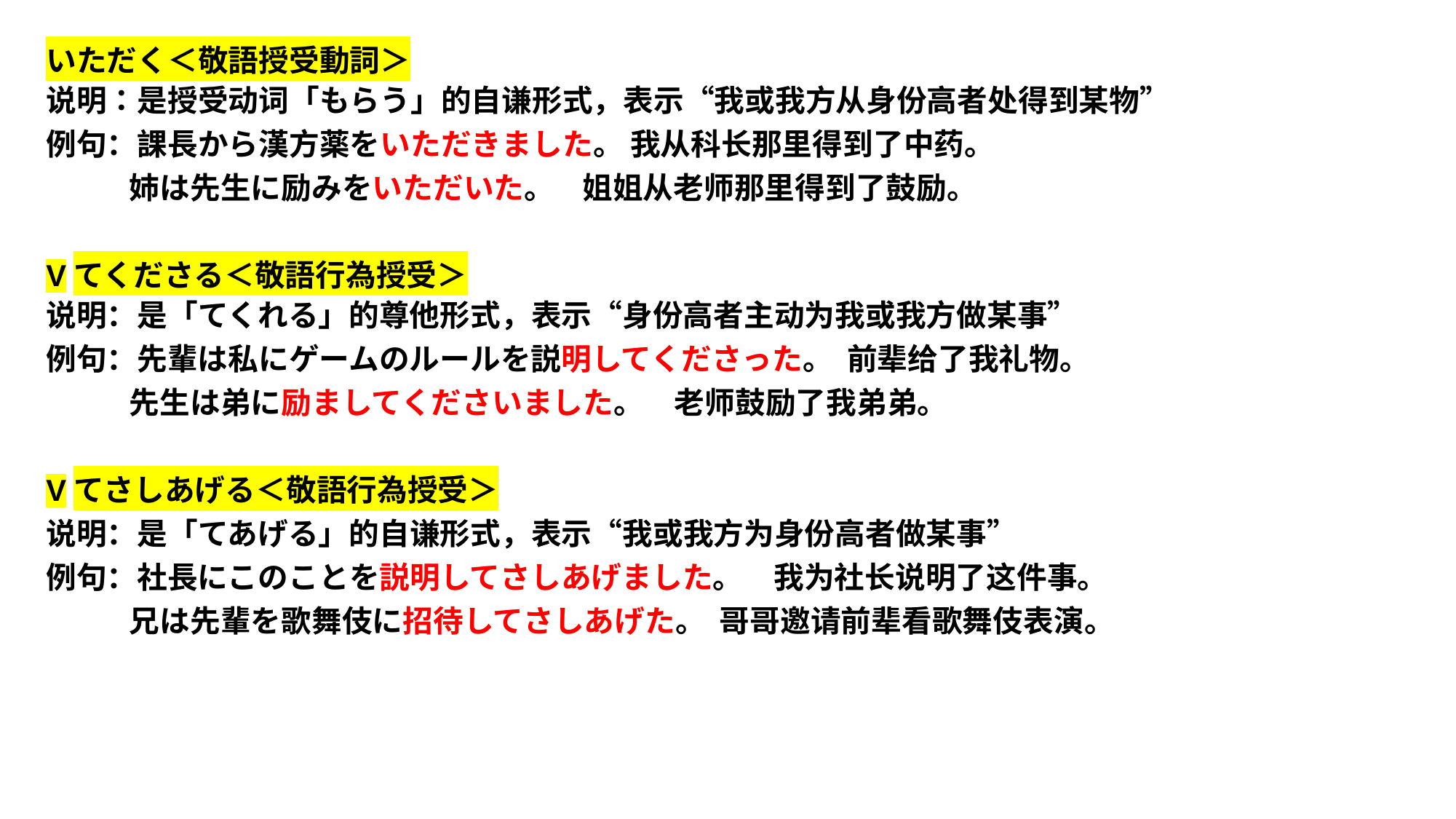

いただく＜敬語授受動詞＞
说明：是授受动词「もらう」的自谦形式，表示“我或我方从身份高者处得到某物”
例句：課長から漢方薬をいただきました。 我从科长那里得到了中药。
           姉は先生に励みをいただいた。    姐姐从老师那里得到了鼓励。

Vてくださる＜敬語行為授受＞
说明：是「てくれる」的尊他形式，表示“身份高者主动为我或我方做某事”
例句：先輩は私にゲームのルールを説明してくださった。  前辈给了我礼物。
           先生は弟に励ましてくださいました。　老师鼓励了我弟弟。

Vてさしあげる＜敬語行為授受＞
说明：是「てあげる」的自谦形式，表示“我或我方为身份高者做某事”
例句：社長にこのことを説明してさしあげました。　我为社长说明了这件事。
           兄は先輩を歌舞伎に招待してさしあげた。  哥哥邀请前辈看歌舞伎表演。